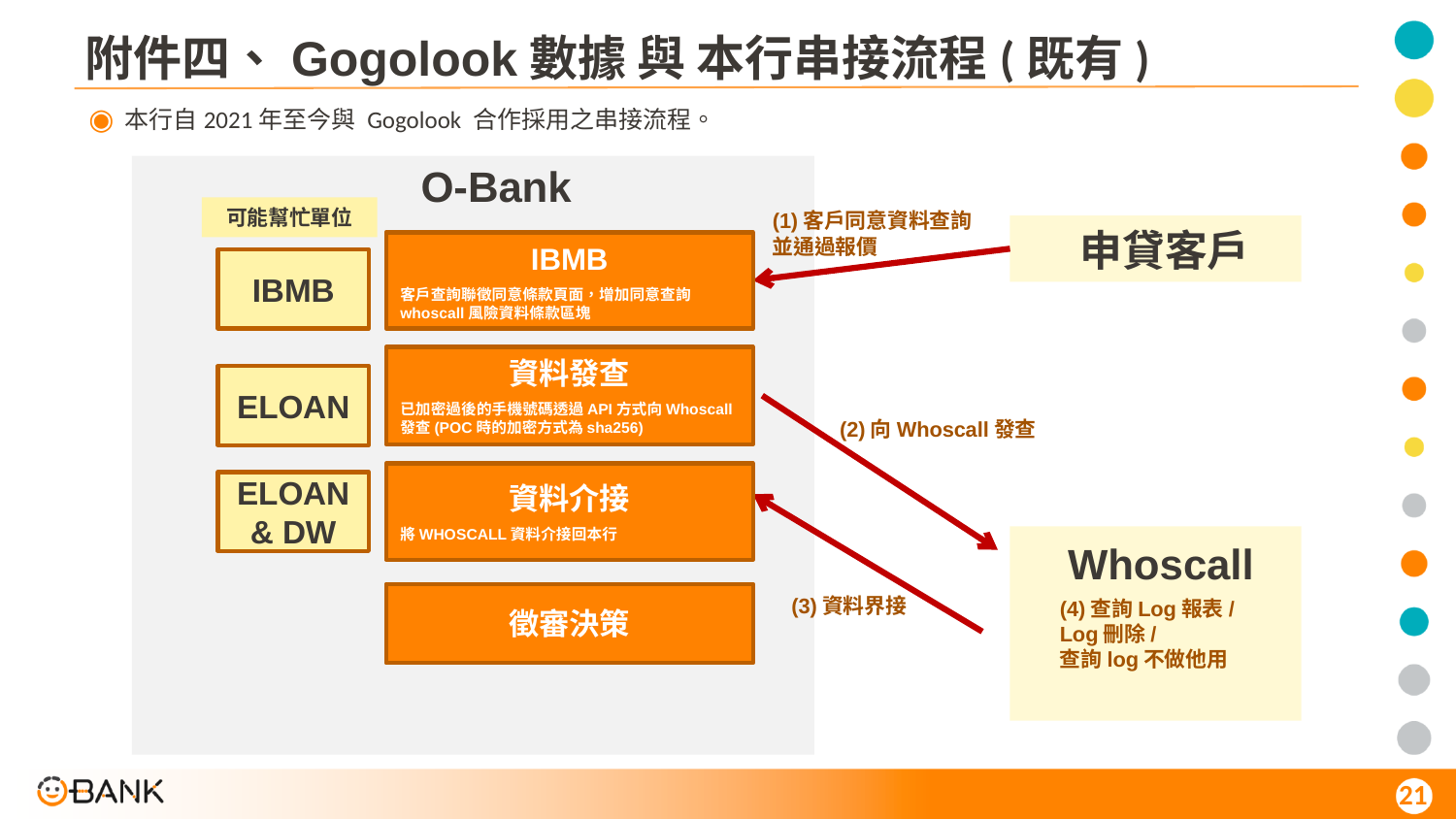

附件四、Gogolook數據 與 本行串接流程(既有)
本行自2021年至今與 Gogolook 合作採用之串接流程。

O-Bank

可能幫忙單位
(1)客戶同意資料查詢
並通過報價

申貸客戶
IBMB
客戶查詢聯徵同意條款頁面，增加同意查詢whoscall風險資料條款區塊
IBMB
資料發查
已加密過後的手機號碼透過API方式向Whoscall發查(POC時的加密方式為sha256)
ELOAN
(2)向Whoscall發查
資料介接
將WHOSCALL資料介接回本行
ELOAN & DW

Whoscall
徵審決策
(3)資料界接
(4)查詢Log報表/
Log刪除/
查詢log不做他用